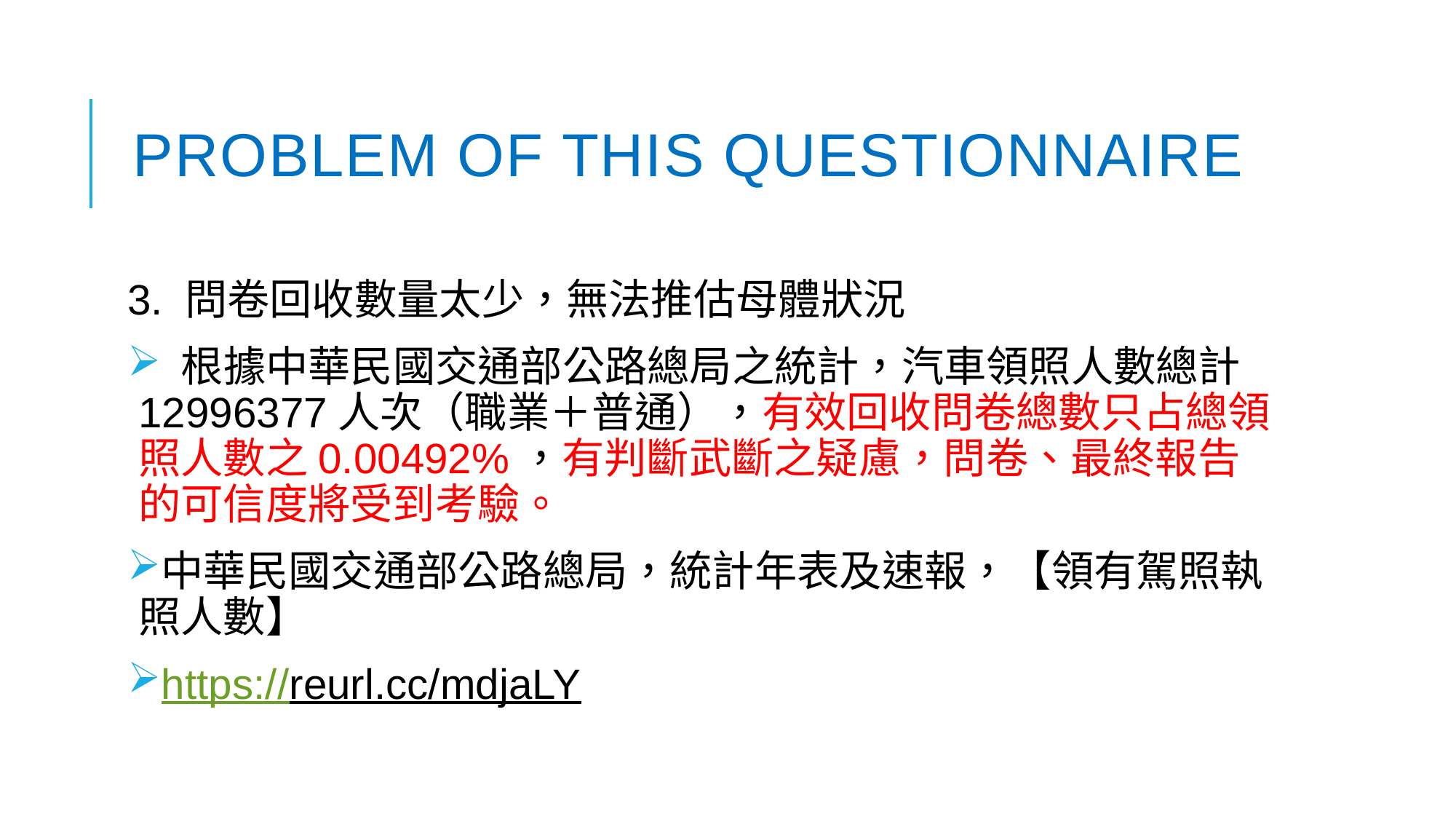

# Problem of this questionnaire
3. 問卷回收數量太少，無法推估母體狀況
 根據中華民國交通部公路總局之統計，汽車領照人數總計12996377人次（職業＋普通），有效回收問卷總數只占總領照人數之0.00492%，有判斷武斷之疑慮，問卷、最終報告的可信度將受到考驗。
中華民國交通部公路總局，統計年表及速報，【領有駕照執照人數】
https://reurl.cc/mdjaLY